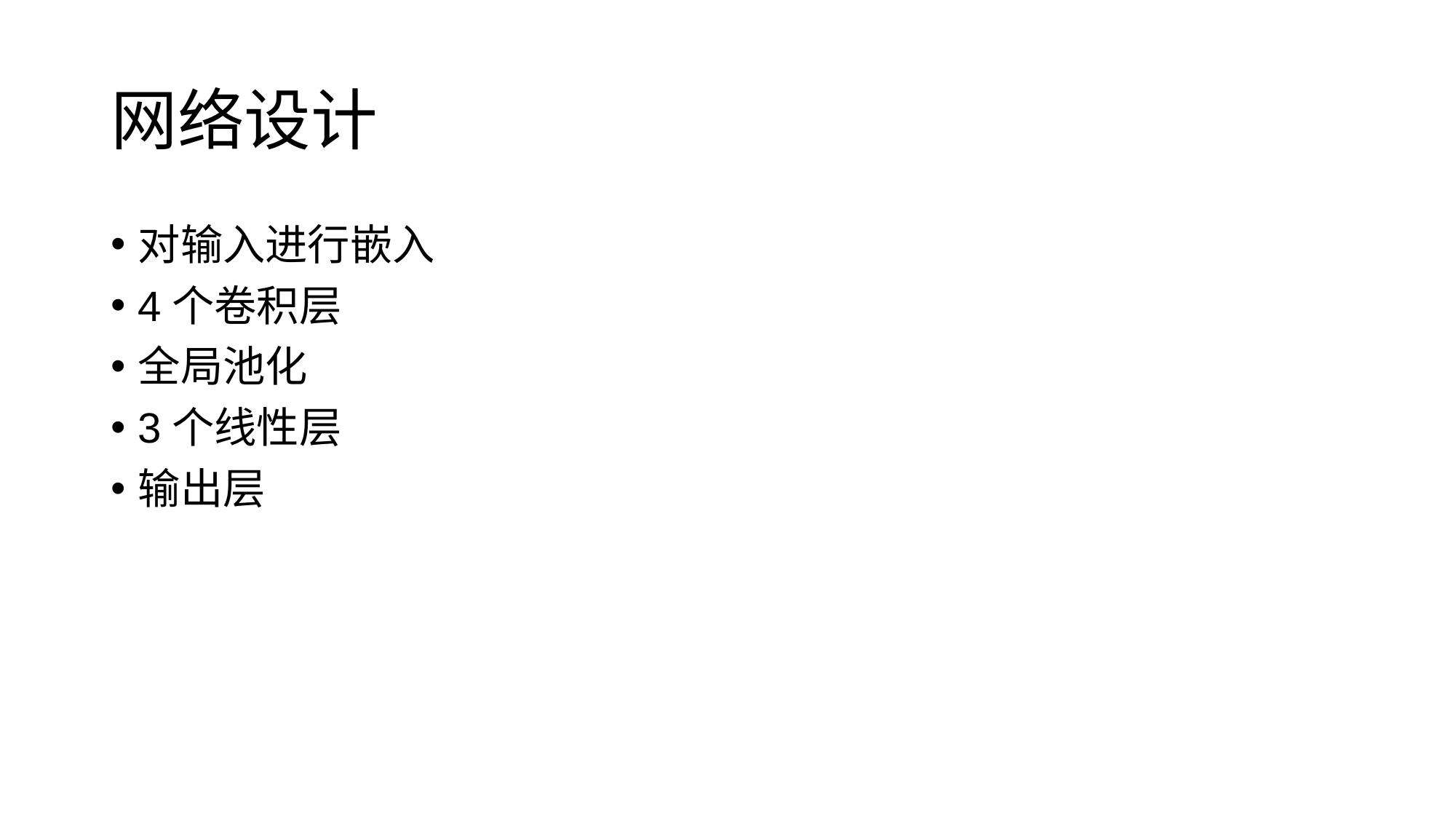

# 网络设计
对输入进行嵌入
4个卷积层
全局池化
3个线性层
输出层